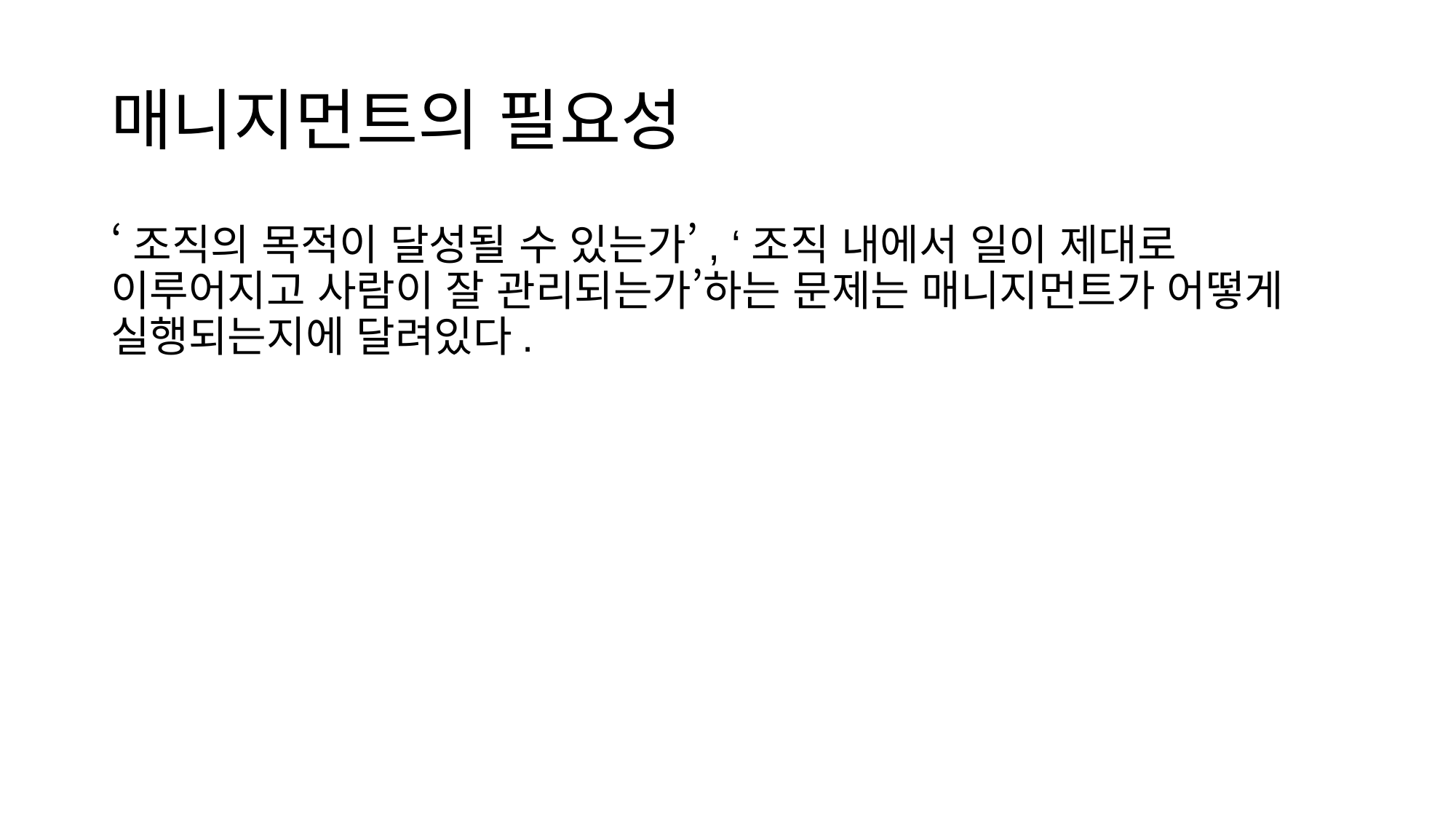

# 매니지먼트의 필요성
‘조직의 목적이 달성될 수 있는가’, ‘조직 내에서 일이 제대로 이루어지고 사람이 잘 관리되는가’하는 문제는 매니지먼트가 어떻게 실행되는지에 달려있다.